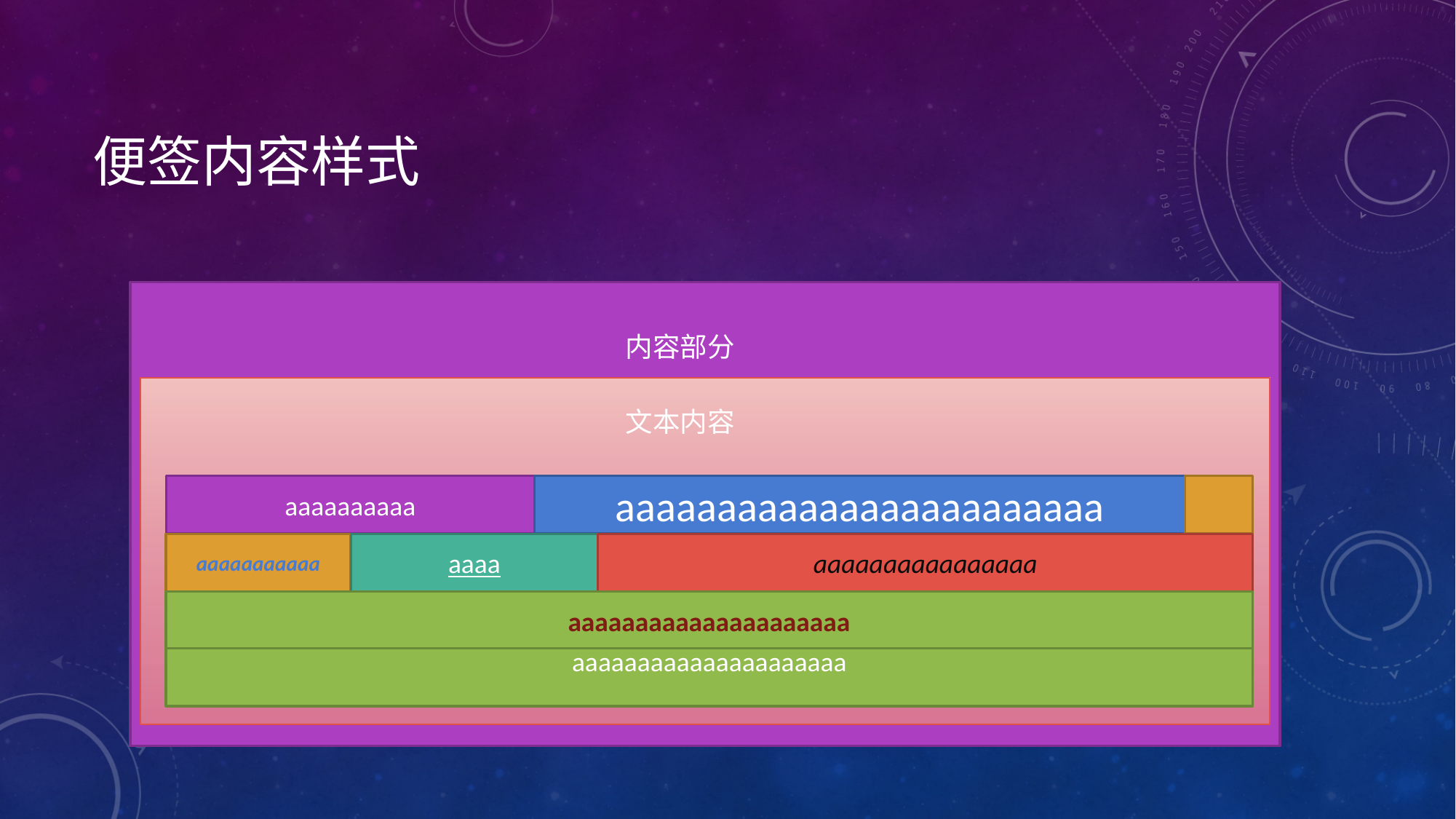

# 便签内容样式

内容部分

文本内容
aaaaaaaaaa
aaaaaaaaaaaaaaaaaaaaaaaa

aaaaaaaaaaa
aaaa
aaaaaaaaaaaaaaaa
aaaaaaaaaaaaaaaaaaaaa
aaaaaaaaaaaaaaaaaaaaa